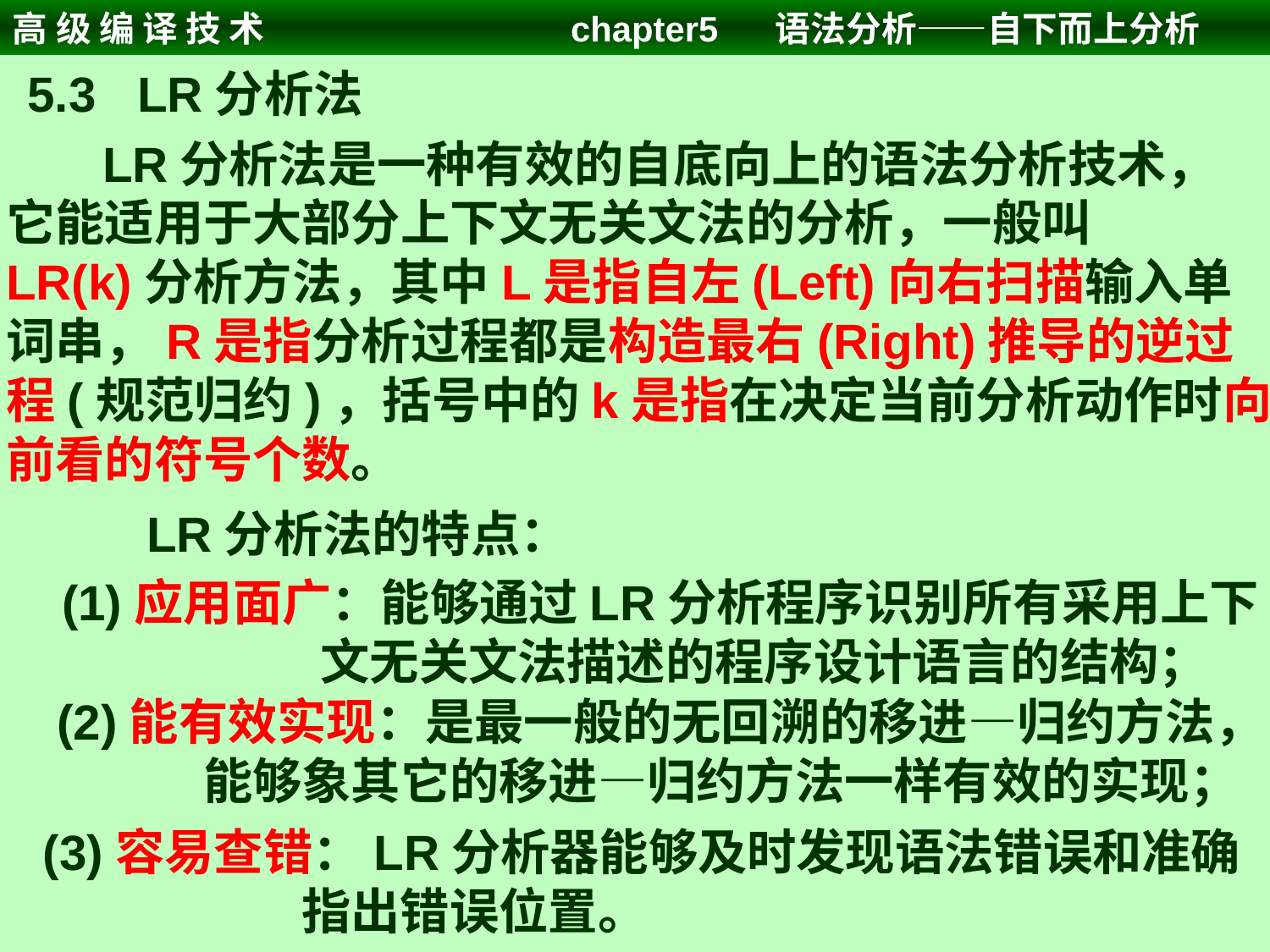

5.3   LR分析法
       LR分析法是一种有效的自底向上的语法分析技术，
它能适用于大部分上下文无关文法的分析，一般叫
LR(k)分析方法，其中L是指自左(Left)向右扫描输入单
词串，R是指分析过程都是构造最右(Right)推导的逆过
程(规范归约)，括号中的k是指在决定当前分析动作时向
前看的符号个数。
       LR分析法的特点：
(1)应用面广：能够通过LR分析程序识别所有采用上下
                      文无关文法描述的程序设计语言的结构；
(2)能有效实现：是最一般的无回溯的移进—归约方法，
            能够象其它的移进—归约方法一样有效的实现；
(3)容易查错：LR分析器能够及时发现语法错误和准确
                      指出错误位置。